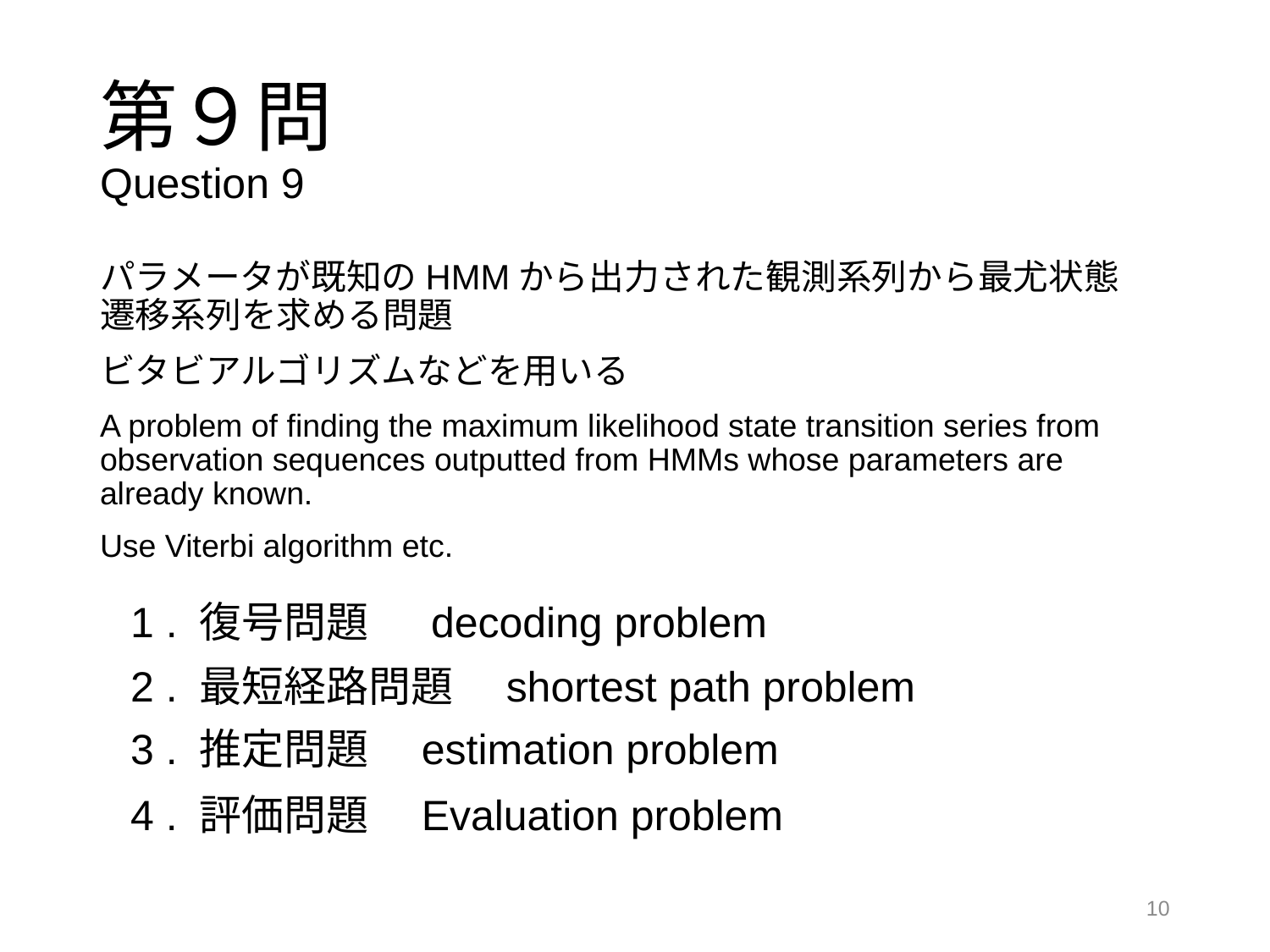

# 第９問 Question 9
パラメータが既知のHMMから出力された観測系列から最尤状態遷移系列を求める問題
ビタビアルゴリズムなどを用いる
A problem of finding the maximum likelihood state transition series from observation sequences outputted from HMMs whose parameters are already known.
Use Viterbi algorithm etc.

1 . 復号問題　 decoding problem
2 . 最短経路問題　shortest path problem
3 . 推定問題　estimation problem
4 . 評価問題　Evaluation problem

10